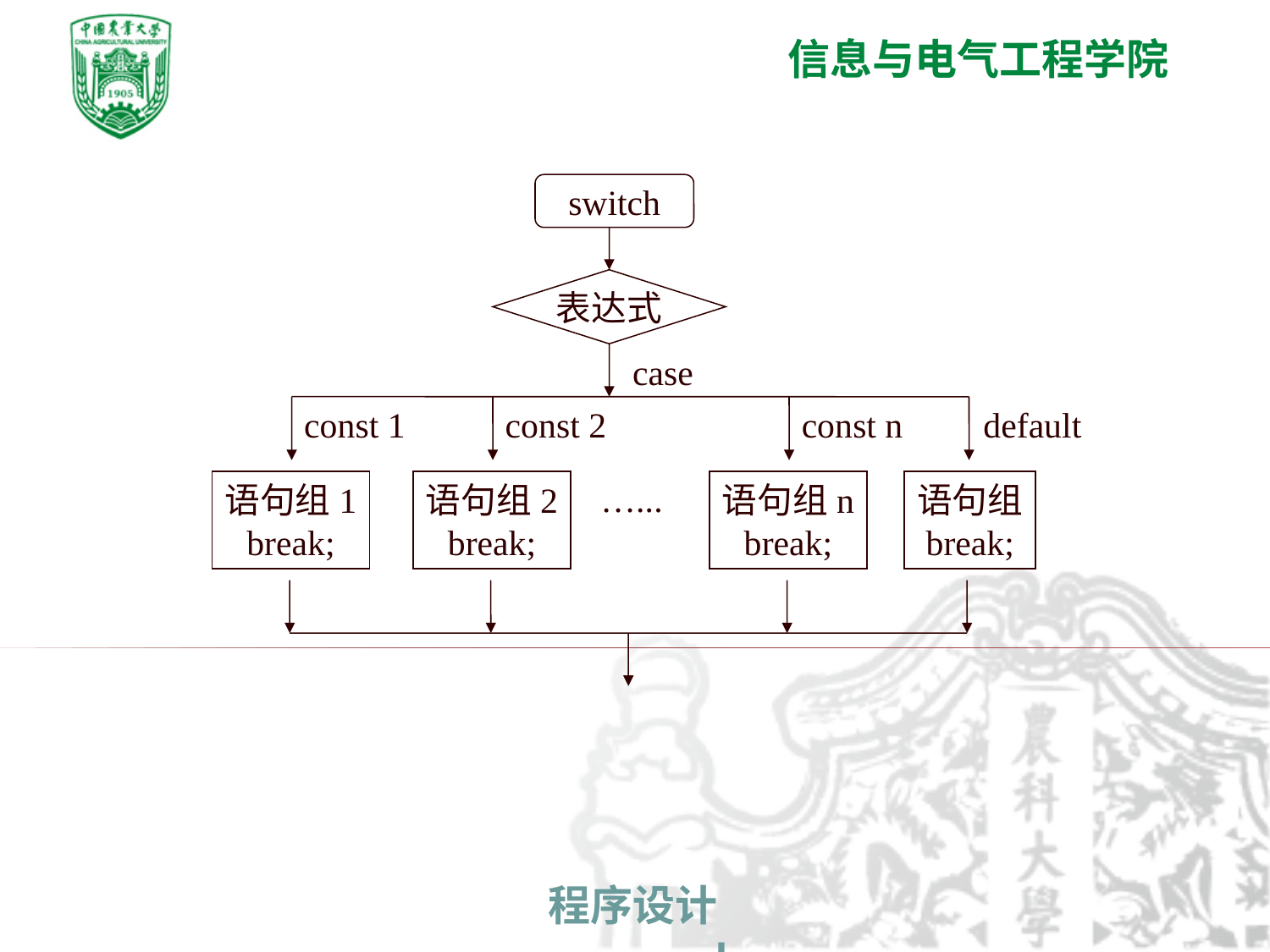

switch

表达式

case
const 1

const 2

const n

default

语句组1
break;
语句组2
break;
语句组n
break;
语句组
break;
…...